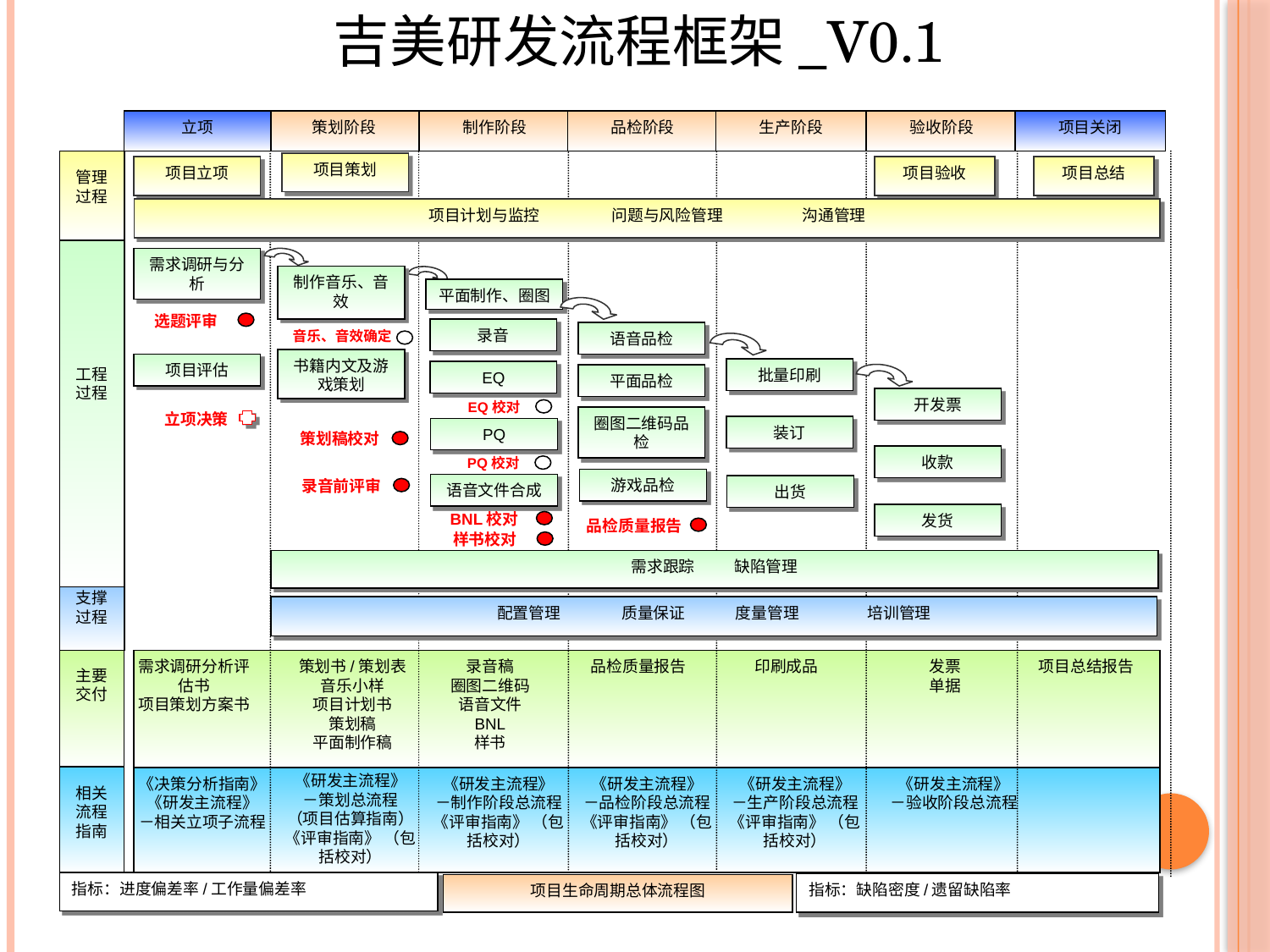

吉美研发流程框架_V0.1
立项
策划阶段
制作阶段
品检阶段
生产阶段
验收阶段
项目关闭

管理过程
项目策划
项目立项
项目验收

项目总结

项目计划与监控                    问题与风险管理                      沟通管理

工程过程
需求调研与分析

制作音乐、音效

平面制作、圈图

选题评审

录音
音乐、音效确定
语音品检

书籍内文及游戏策划
项目评估
批量印刷
EQ

平面品检
开发票
EQ校对

立项决策
圈图二维码品检

装订
PQ
策划稿校对

收款
PQ校对

游戏品检
录音前评审
语音文件合成
出货

BNL校对
发货
品检质量报告

样书校对

需求跟踪           缺陷管理

支撑过程
配置管理                 质量保证              度量管理                   培训管理

主要交付
需求调研分析评估书
项目策划方案书

策划书/策划表
音乐小样
项目计划书
策划稿
平面制作稿
录音稿
圈图二维码
语音文件
BNL
样书

品检质量报告
印刷成品

发票
单据
项目总结报告

《研发主流程》
－策划总流程
（项目估算指南）
《评审指南》 （包括校对）
相关流程指南

《决策分析指南》
《研发主流程》
－相关立项子流程
《研发主流程》
－制作阶段总流程
《评审指南》 （包括校对）

《研发主流程》
－品检阶段总流程
《评审指南》 （包括校对）
《研发主流程》
－生产阶段总流程
《评审指南》 （包括校对）
《研发主流程》
－验收阶段总流程
指标：进度偏差率/工作量偏差率
指标：缺陷密度/遗留缺陷率
项目生命周期总体流程图